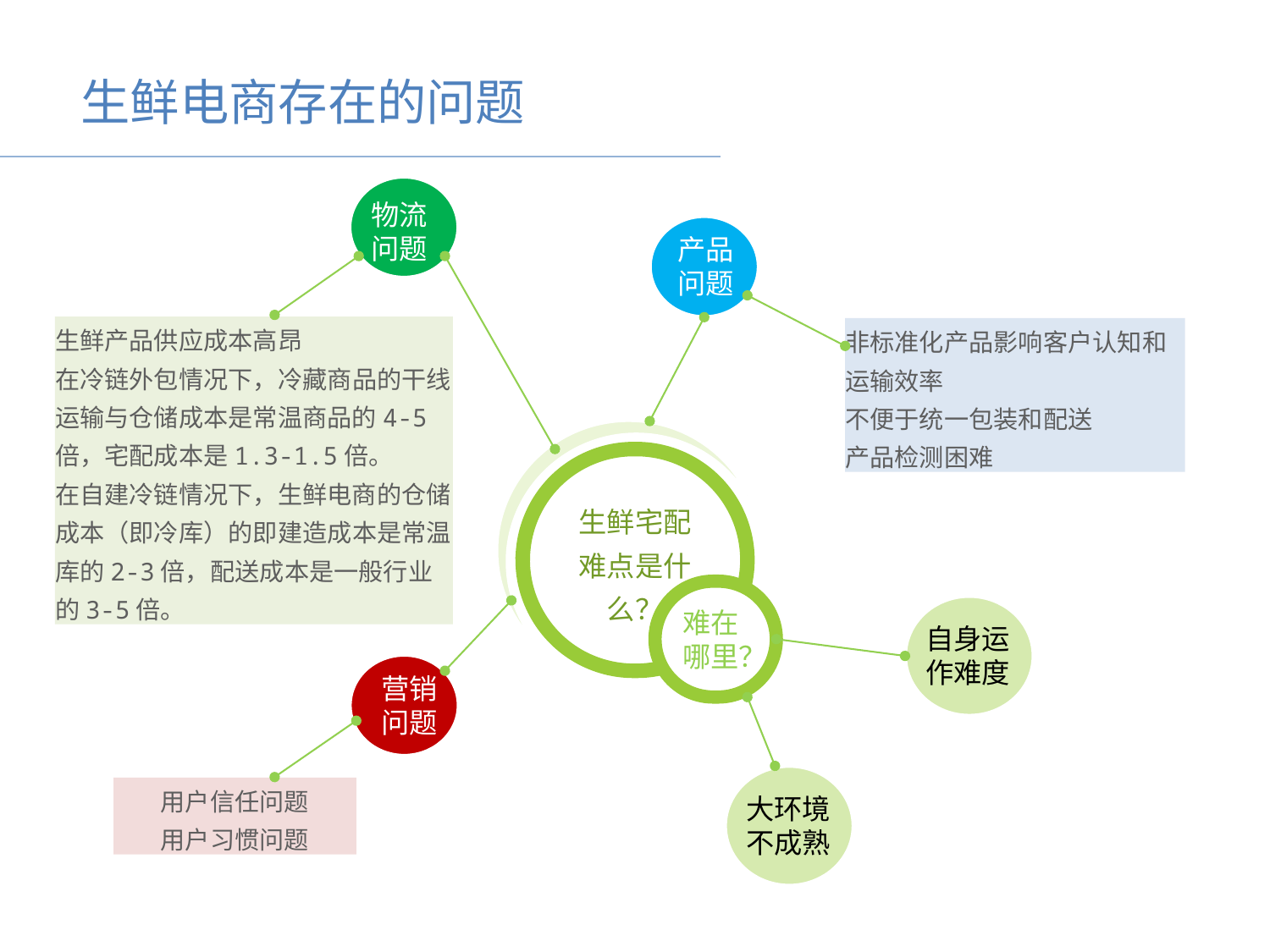

生鲜电商存在的问题

物流问题

产品问题
生鲜产品供应成本高昂
在冷链外包情况下，冷藏商品的干线运输与仓储成本是常温商品的4-5倍，宅配成本是1.3-1.5倍。
在自建冷链情况下，生鲜电商的仓储成本（即冷库）的即建造成本是常温库的2-3倍，配送成本是一般行业的3-5倍。
非标准化产品影响客户认知和运输效率
不便于统一包装和配送
产品检测困难

生鲜宅配难点是什么？

难在哪里？
自身运作难度

营销问题

用户信任问题
用户习惯问题
大环境不成熟